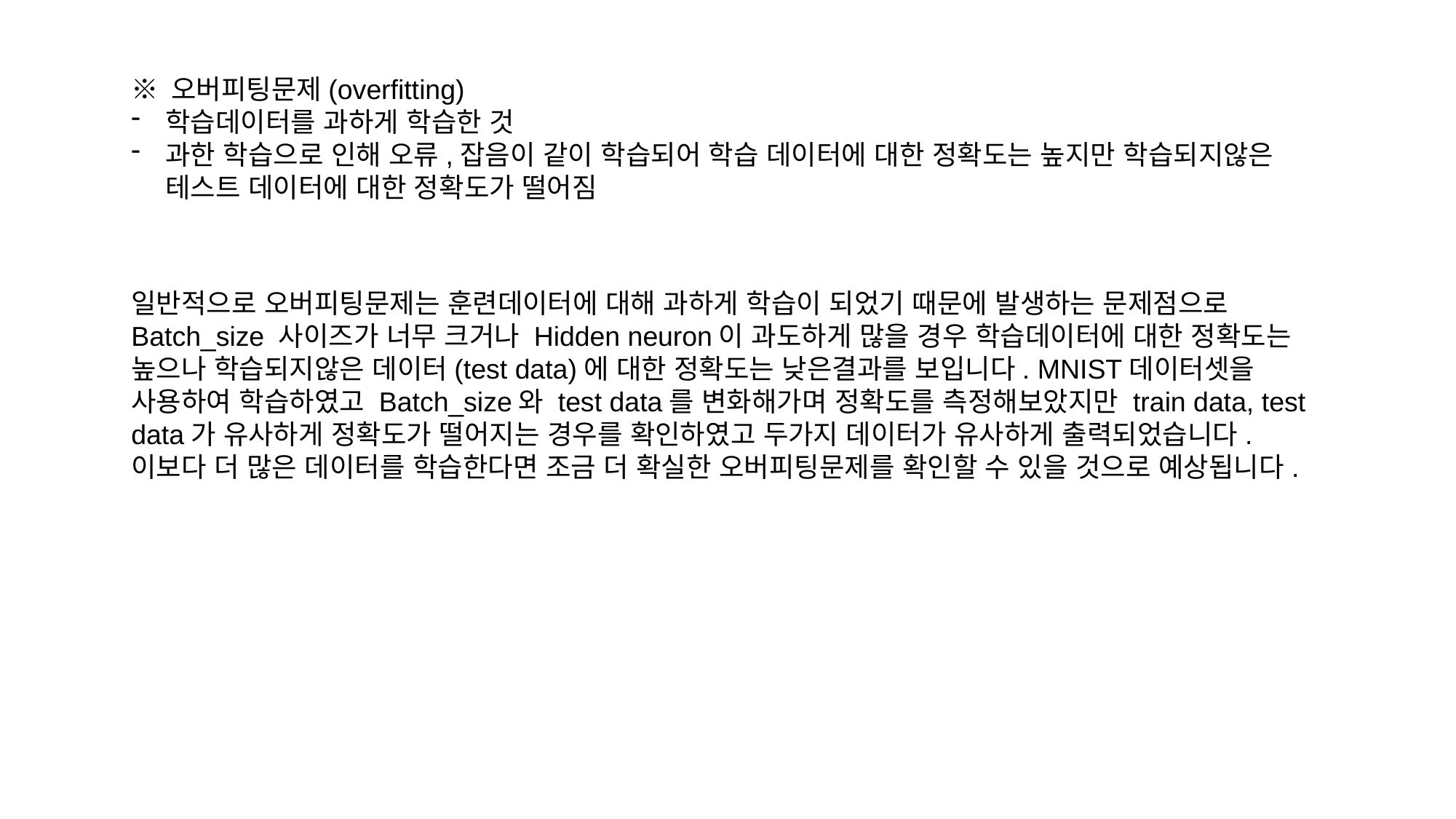

※ 오버피팅문제(overfitting)
학습데이터를 과하게 학습한 것
과한 학습으로 인해 오류,잡음이 같이 학습되어 학습 데이터에 대한 정확도는 높지만 학습되지않은 테스트 데이터에 대한 정확도가 떨어짐
일반적으로 오버피팅문제는 훈련데이터에 대해 과하게 학습이 되었기 때문에 발생하는 문제점으로 Batch_size 사이즈가 너무 크거나 Hidden neuron이 과도하게 많을 경우 학습데이터에 대한 정확도는 높으나 학습되지않은 데이터(test data)에 대한 정확도는 낮은결과를 보입니다. MNIST데이터셋을 사용하여 학습하였고 Batch_size와 test data를 변화해가며 정확도를 측정해보았지만 train data, test data가 유사하게 정확도가 떨어지는 경우를 확인하였고 두가지 데이터가 유사하게 출력되었습니다. 이보다 더 많은 데이터를 학습한다면 조금 더 확실한 오버피팅문제를 확인할 수 있을 것으로 예상됩니다.